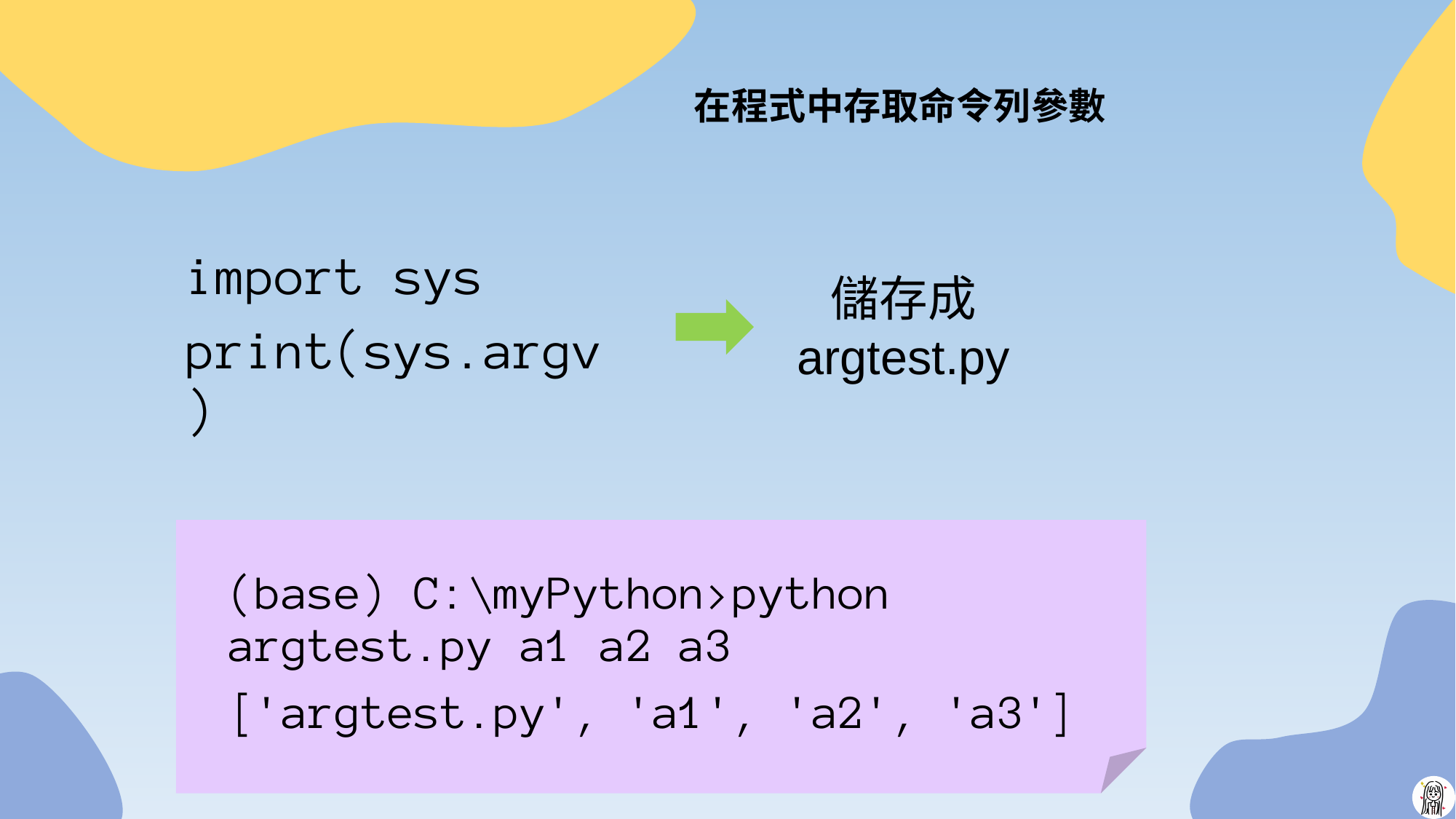

# 在程式中存取命令列參數
import sys
print(sys.argv)

儲存成 argtest.py

(base) C:\myPython>python argtest.py a1 a2 a3
['argtest.py', 'a1', 'a2', 'a3']
6